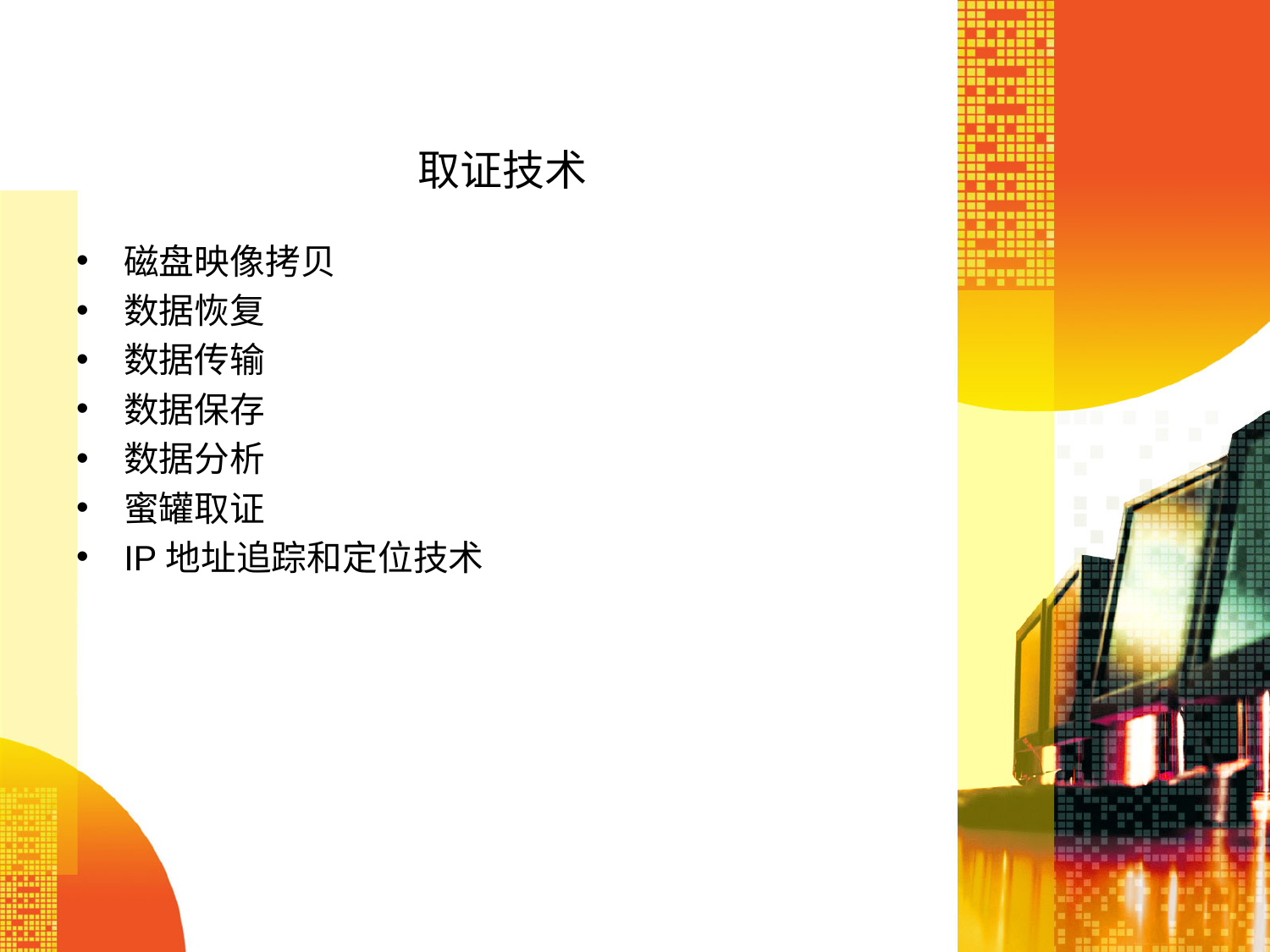

# 取证技术
磁盘映像拷贝
数据恢复
数据传输
数据保存
数据分析
蜜罐取证
IP地址追踪和定位技术